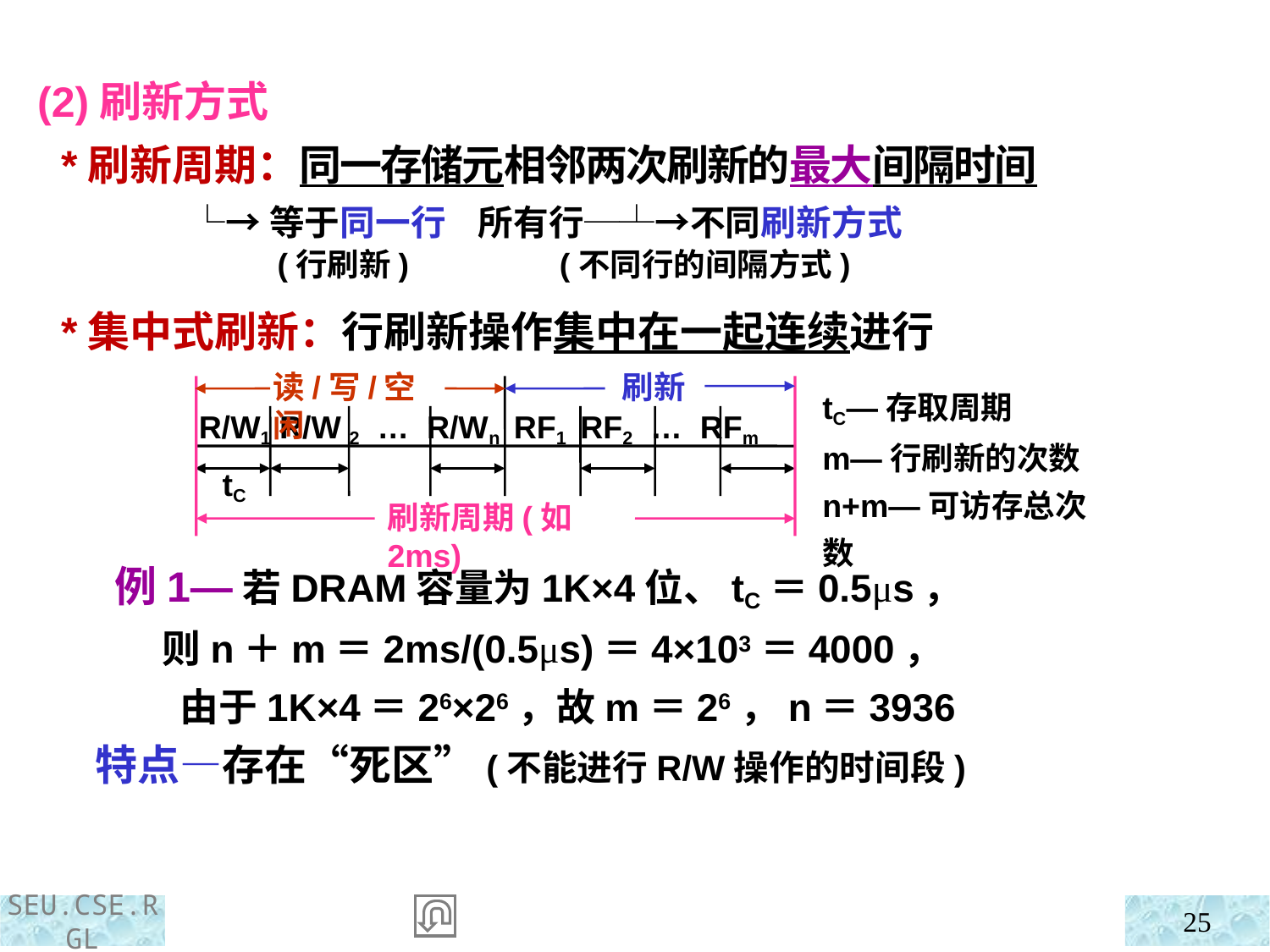

(2)刷新方式
  *刷新周期：同一存储元相邻两次刷新的最大间隔时间
                   └→等于同一行    所有行─┴→不同刷新方式
                           (行刷新)                 (不同行的间隔方式)
  *集中式刷新：行刷新操作集中在一起连续进行
读/写/空闲
刷新

tC—存取周期
m—行刷新的次数
n+m—可访存总次数

R/W1 R/W 2  …  R/Wn  RF1  RF2  …  RFm

tC

刷新周期(如2ms)

       例1—若DRAM容量为1K×4位、tC＝0.5μs，
             则n＋m＝2ms/(0.5μs)＝4×103＝4000，
               由于1K×4＝26×26，故m＝26，n＝3936
     特点—存在“死区”(不能进行R/W操作的时间段)

25